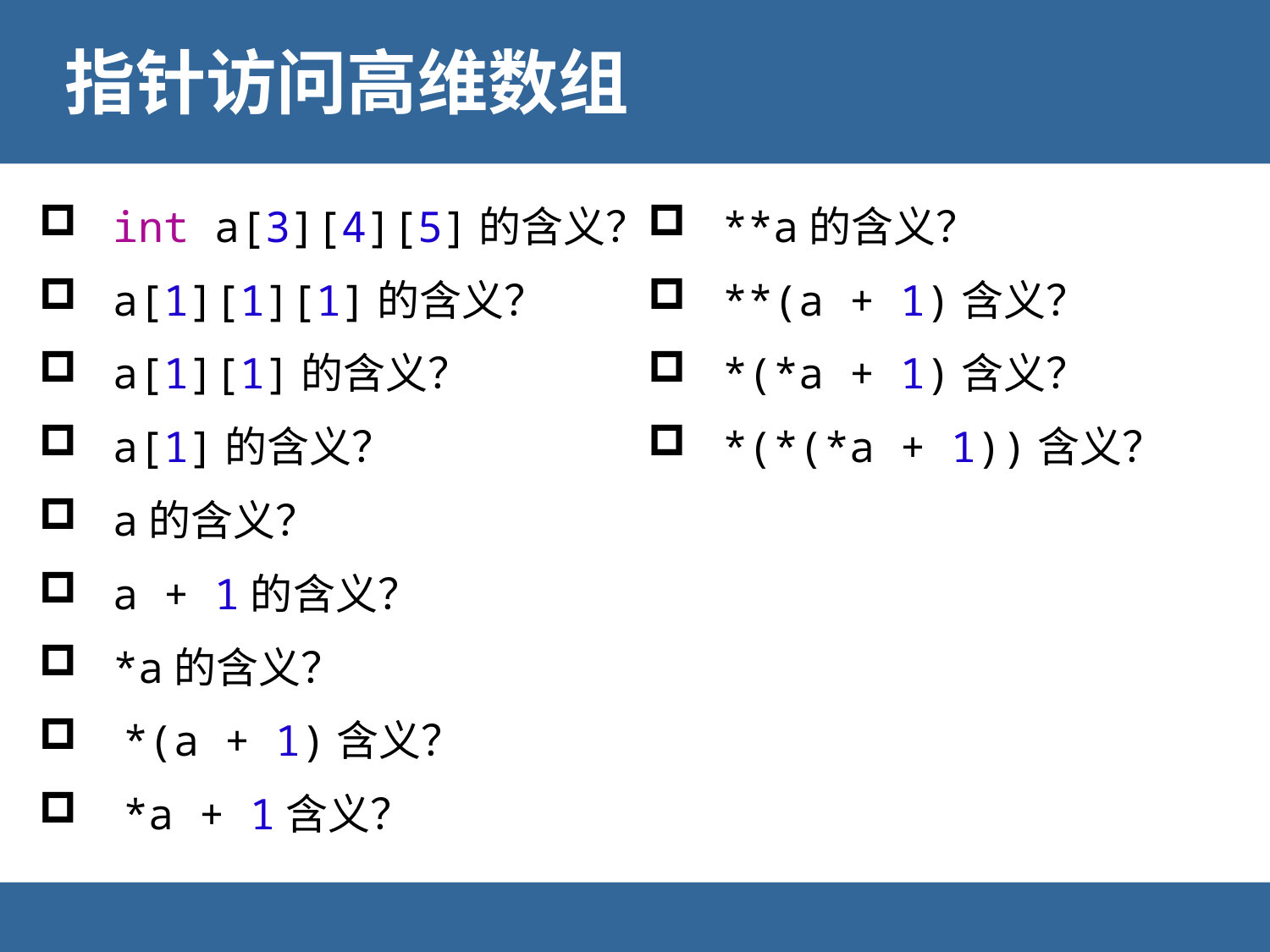

# 指针访问高维数组
int a[3][4][5]的含义？
a[1][1][1]的含义？
a[1][1]的含义？
a[1]的含义？
a的含义？
a + 1的含义？
*a的含义？
 *(a + 1)含义？
 *a + 1含义？
**a的含义？
**(a + 1)含义？
*(*a + 1)含义？
*(*(*a + 1))含义？